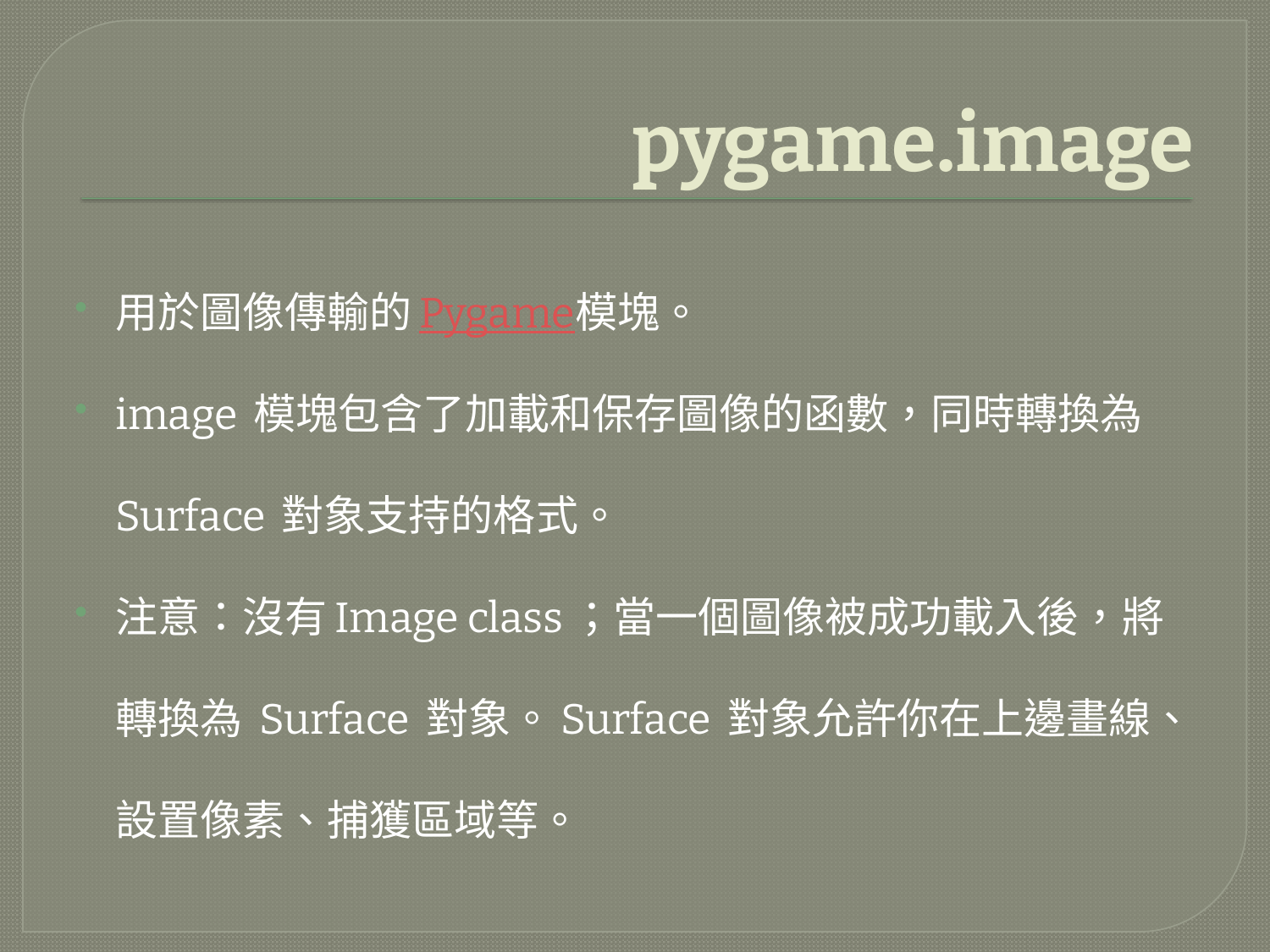

# pygame.image
用於圖像傳輸的Pygame模塊。
image 模塊包含了加載和保存圖像的函數，同時轉換為Surface 對象支持的格式。
注意：沒有Image class；當一個圖像被成功載入後，將轉換為 Surface 對象。Surface 對象允許你在上邊畫線、設置像素、捕獲區域等。